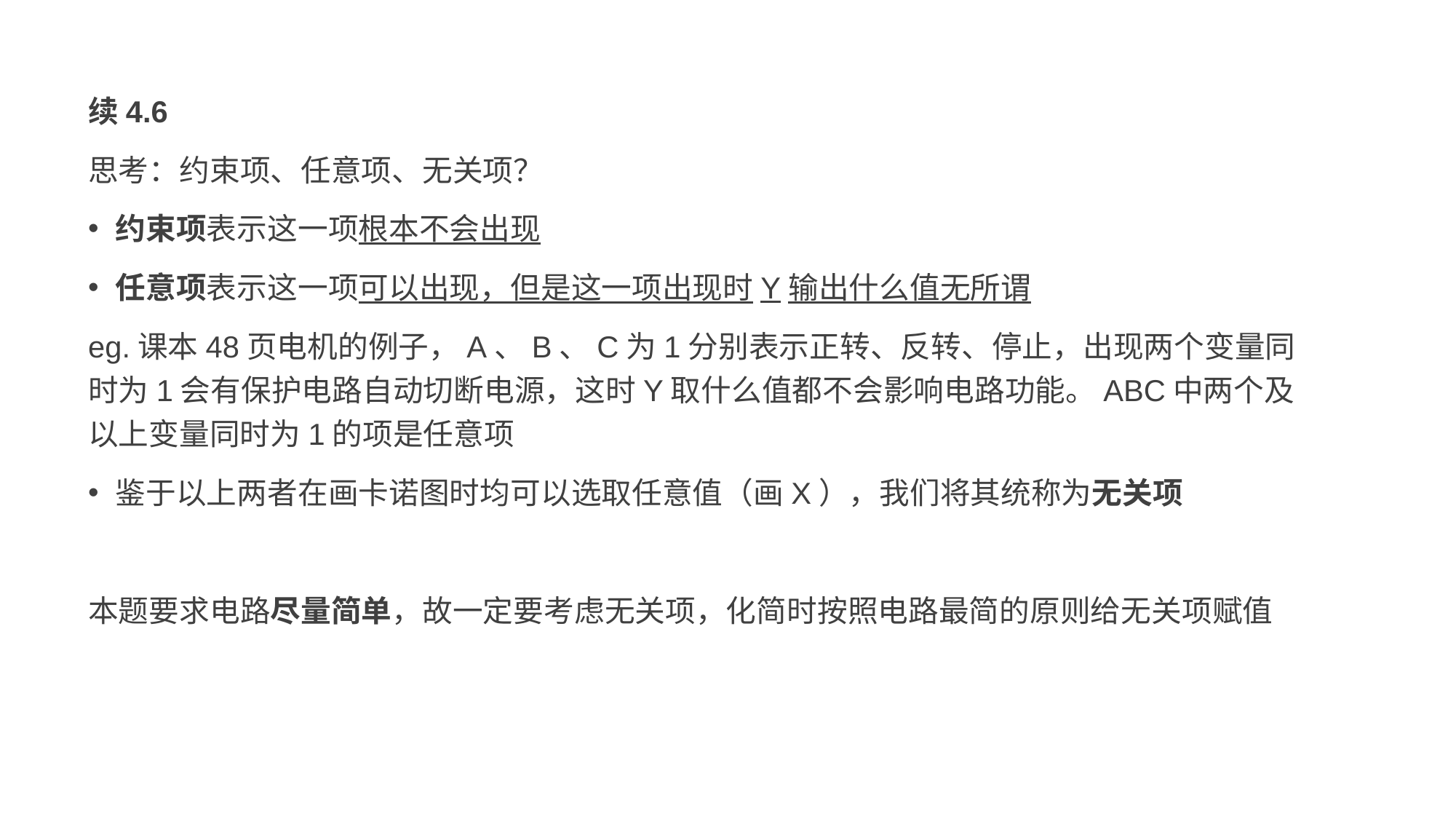

续4.6
思考：约束项、任意项、无关项？
约束项表示这一项根本不会出现
任意项表示这一项可以出现，但是这一项出现时Y输出什么值无所谓
eg.课本48页电机的例子，A、B、C为1分别表示正转、反转、停止，出现两个变量同时为1会有保护电路自动切断电源，这时Y取什么值都不会影响电路功能。ABC中两个及以上变量同时为1的项是任意项
鉴于以上两者在画卡诺图时均可以选取任意值（画X），我们将其统称为无关项

本题要求电路尽量简单，故一定要考虑无关项，化简时按照电路最简的原则给无关项赋值
10